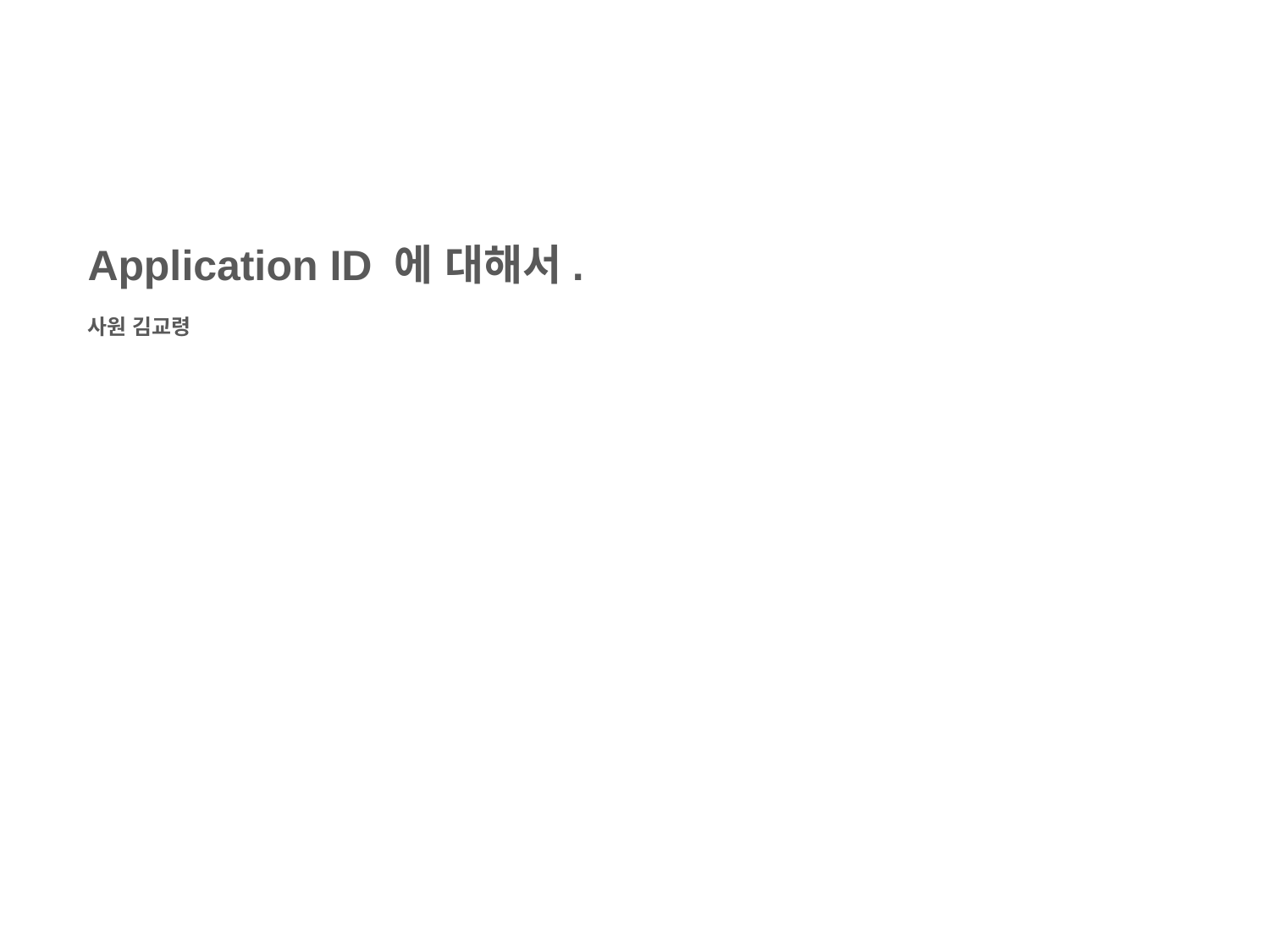

# Application ID 에 대해서.
사원 김교령